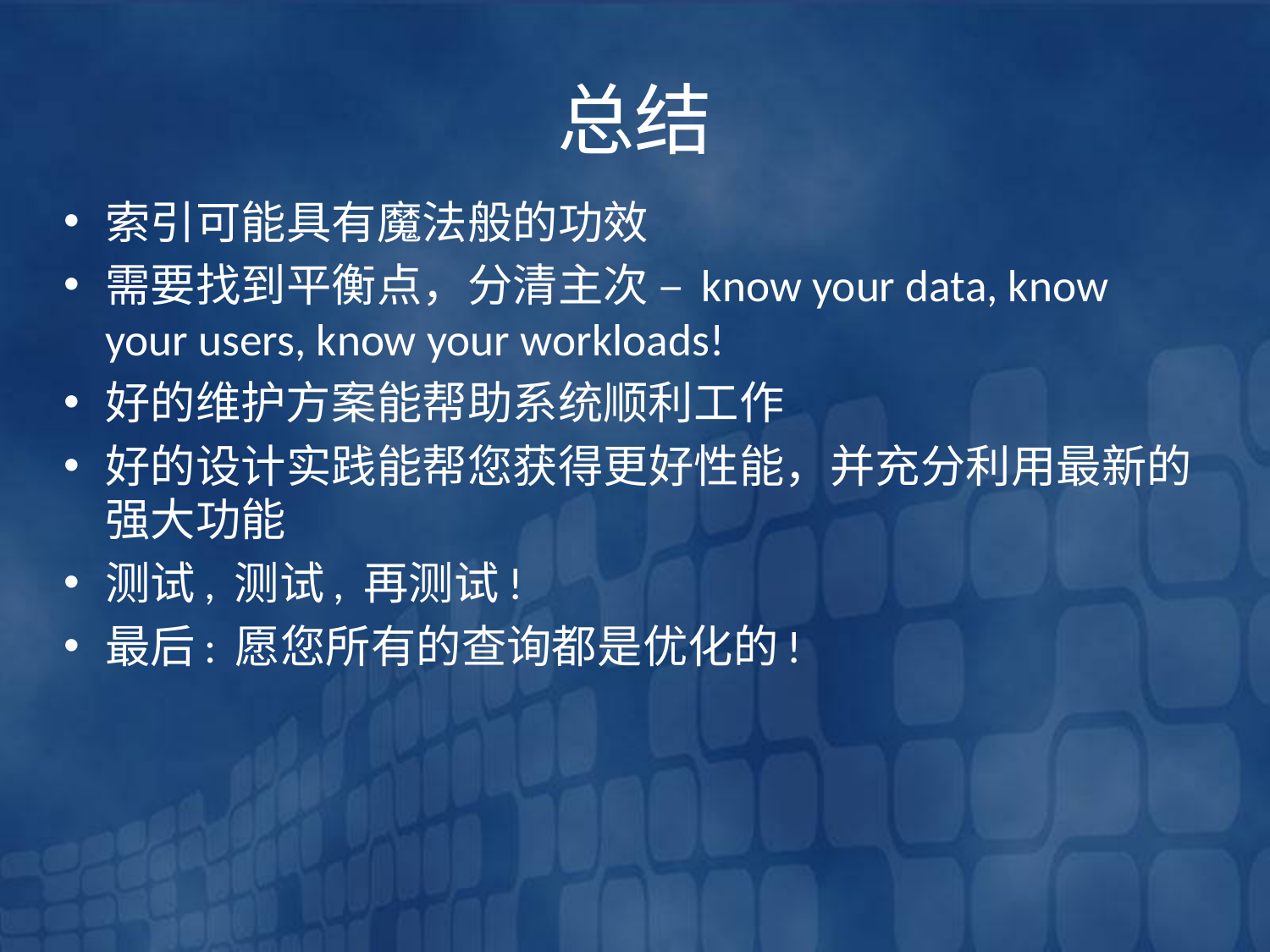

# 总结
索引可能具有魔法般的功效
需要找到平衡点，分清主次 – know your data, know your users, know your workloads!
好的维护方案能帮助系统顺利工作
好的设计实践能帮您获得更好性能，并充分利用最新的强大功能
测试, 测试, 再测试!
最后: 愿您所有的查询都是优化的!